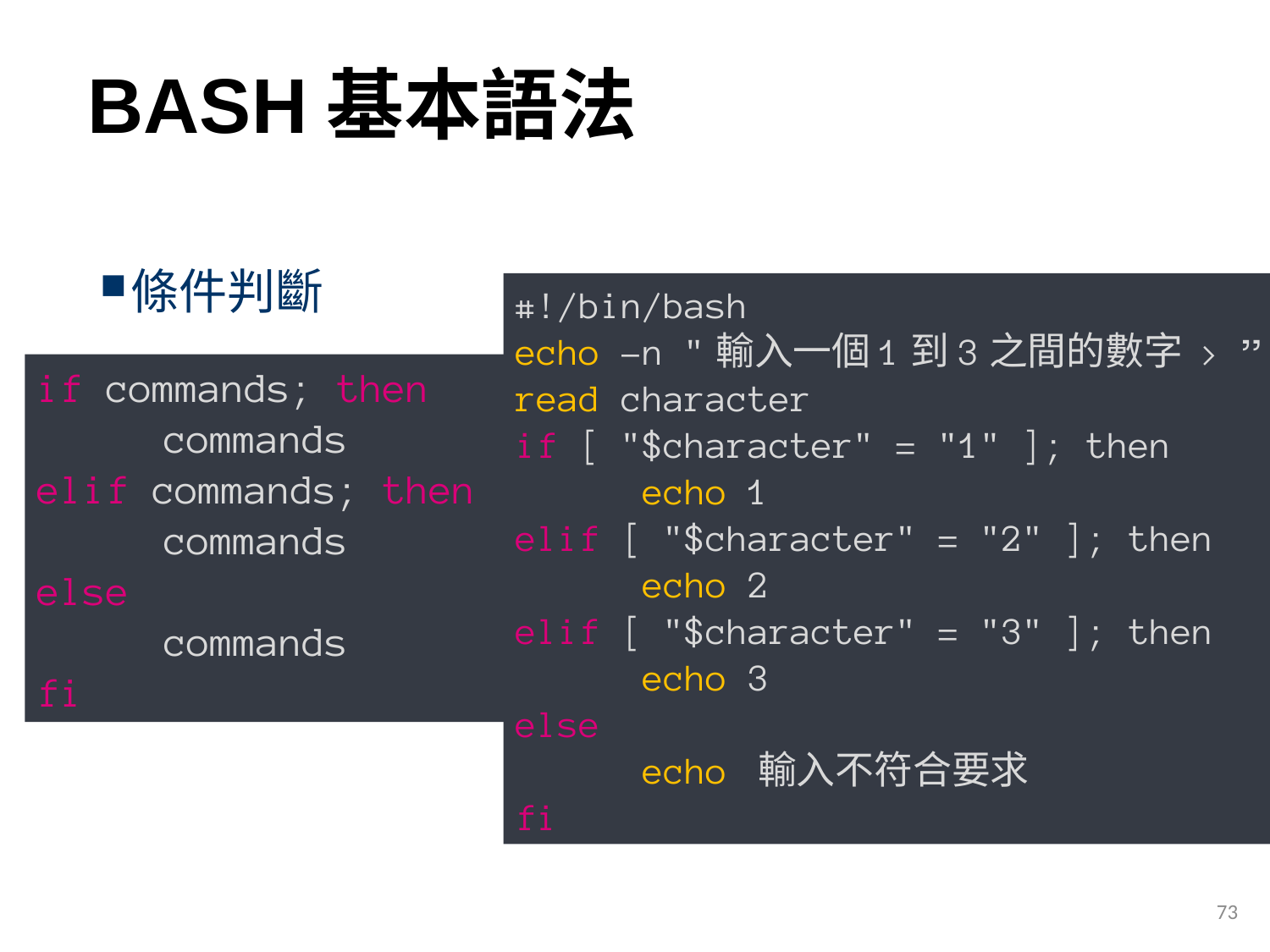

# BASH基本語法
條件判斷
#!/bin/bash
echo -n "輸入一個1到3之間的數字 > ”
read character
if [ "$character" = "1" ]; then
	echo 1
elif [ "$character" = "2" ]; then
	echo 2
elif [ "$character" = "3" ]; then
	echo 3
else
	echo 輸入不符合要求
fi
if commands; then
	commands
elif commands; then
	commands
else
	commands
fi
73